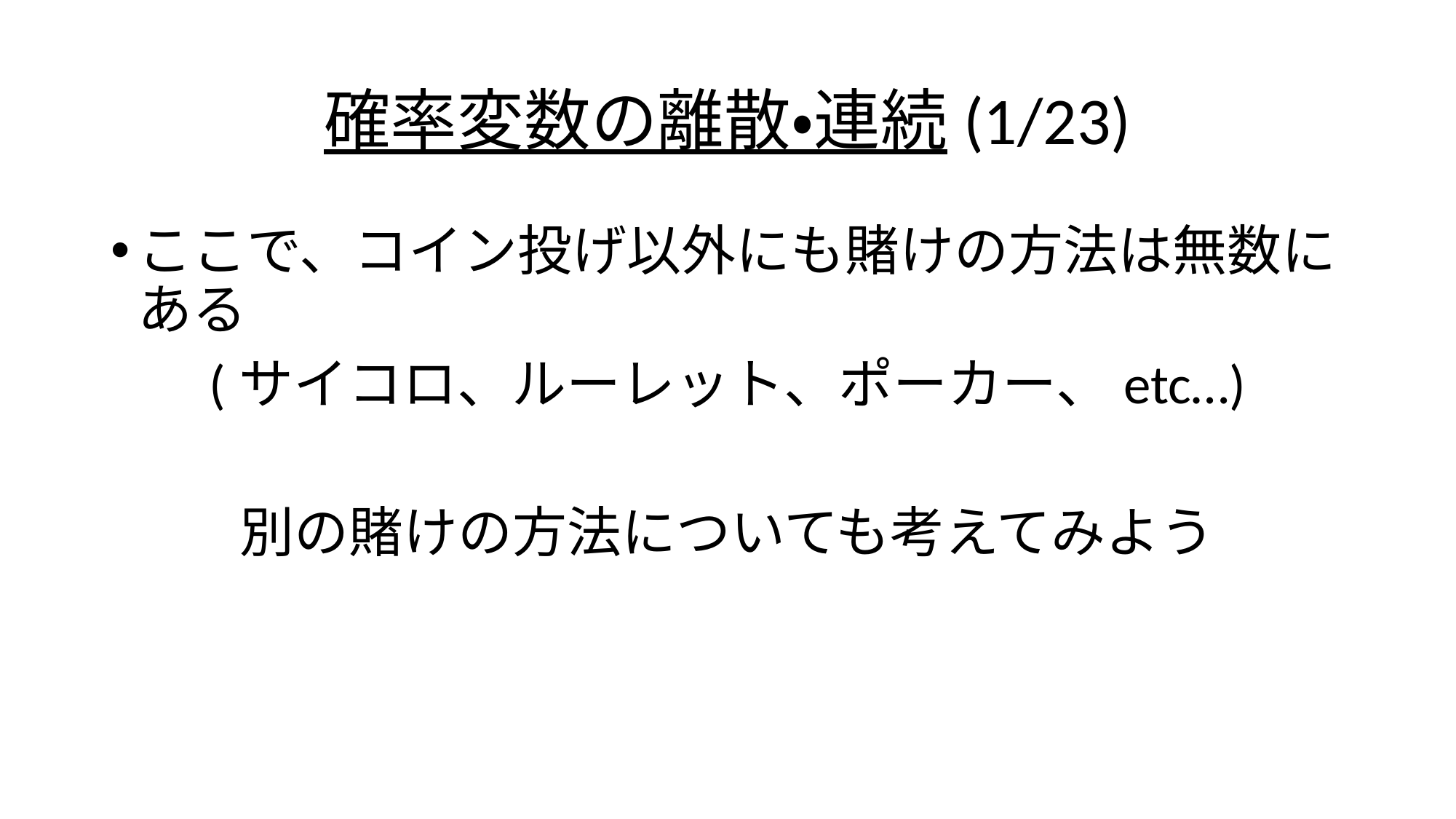

# 確率変数の離散・連続(1/23)
ここで、コイン投げ以外にも賭けの方法は無数にある
(サイコロ、ルーレット、ポーカー、etc…)

別の賭けの方法についても考えてみよう